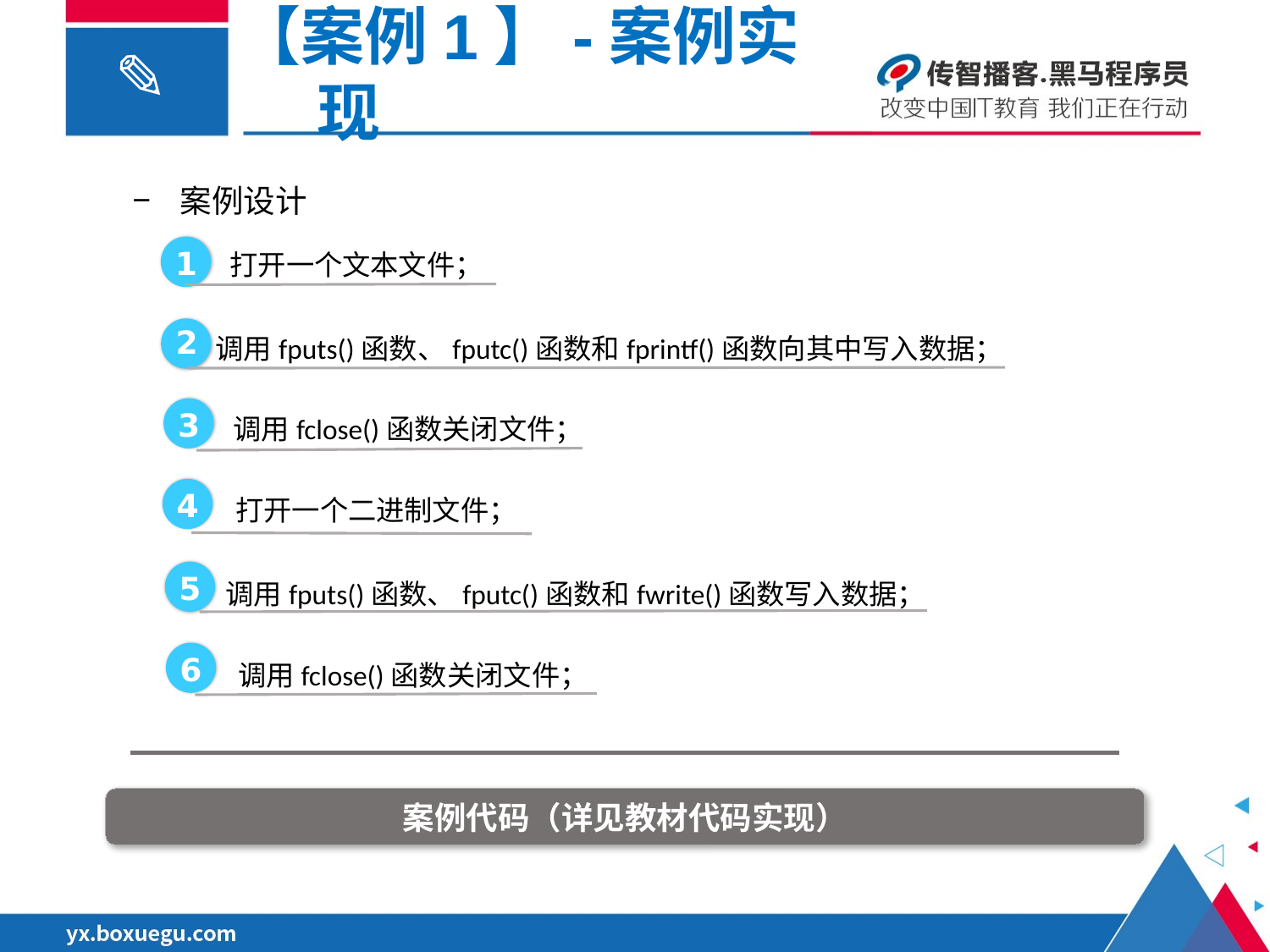

【案例1】-案例实现
案例设计
打开一个文本文件；

1
调用fputs()函数、fputc()函数和fprintf()函数向其中写入数据；
2

调用fclose()函数关闭文件；

3
打开一个二进制文件；

4
调用fputs()函数、fputc()函数和fwrite()函数写入数据；

5
调用fclose()函数关闭文件；

6
案例代码（详见教材代码实现）